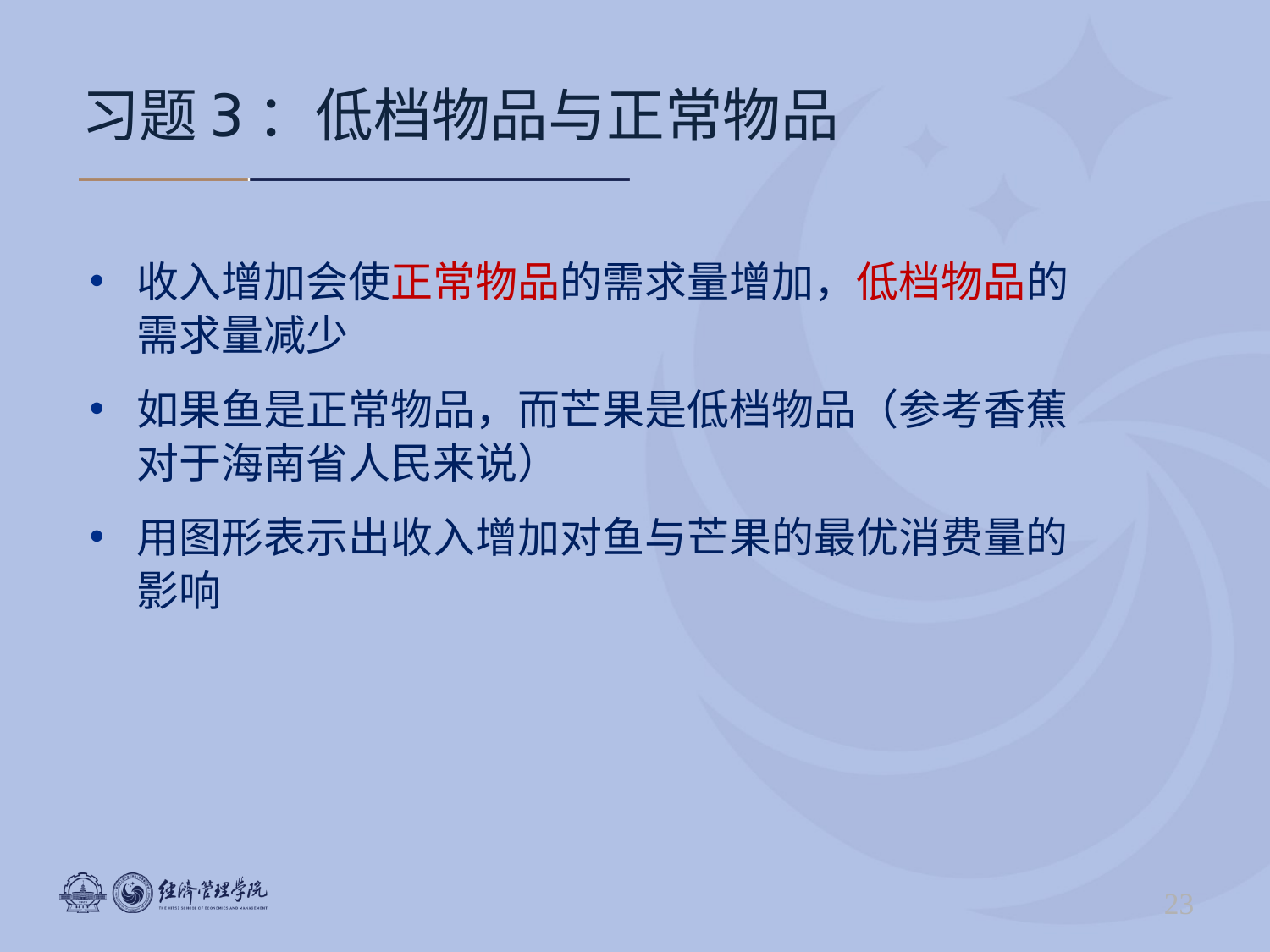

0
习题3：低档物品与正常物品
收入增加会使正常物品的需求量增加，低档物品的需求量减少
如果鱼是正常物品，而芒果是低档物品（参考香蕉对于海南省人民来说）
用图形表示出收入增加对鱼与芒果的最优消费量的影响